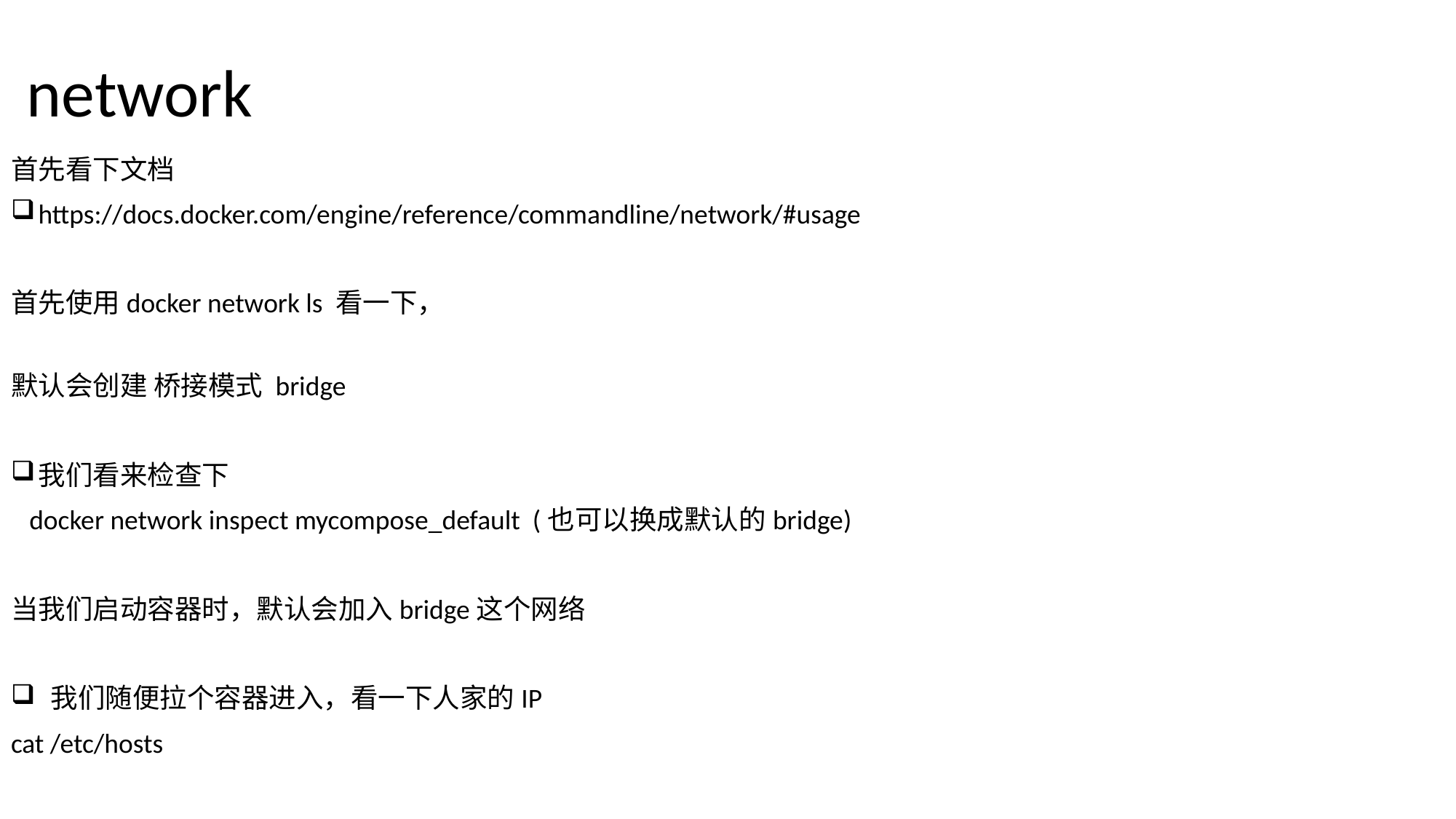

# network
首先看下文档
https://docs.docker.com/engine/reference/commandline/network/#usage

首先使用docker network ls 看一下，

默认会创建 桥接模式 bridge

我们看来检查下
   docker network inspect mycompose_default  (也可以换成默认的bridge)

当我们启动容器时，默认会加入bridge这个网络

 我们随便拉个容器进入，看一下人家的IP
cat /etc/hosts